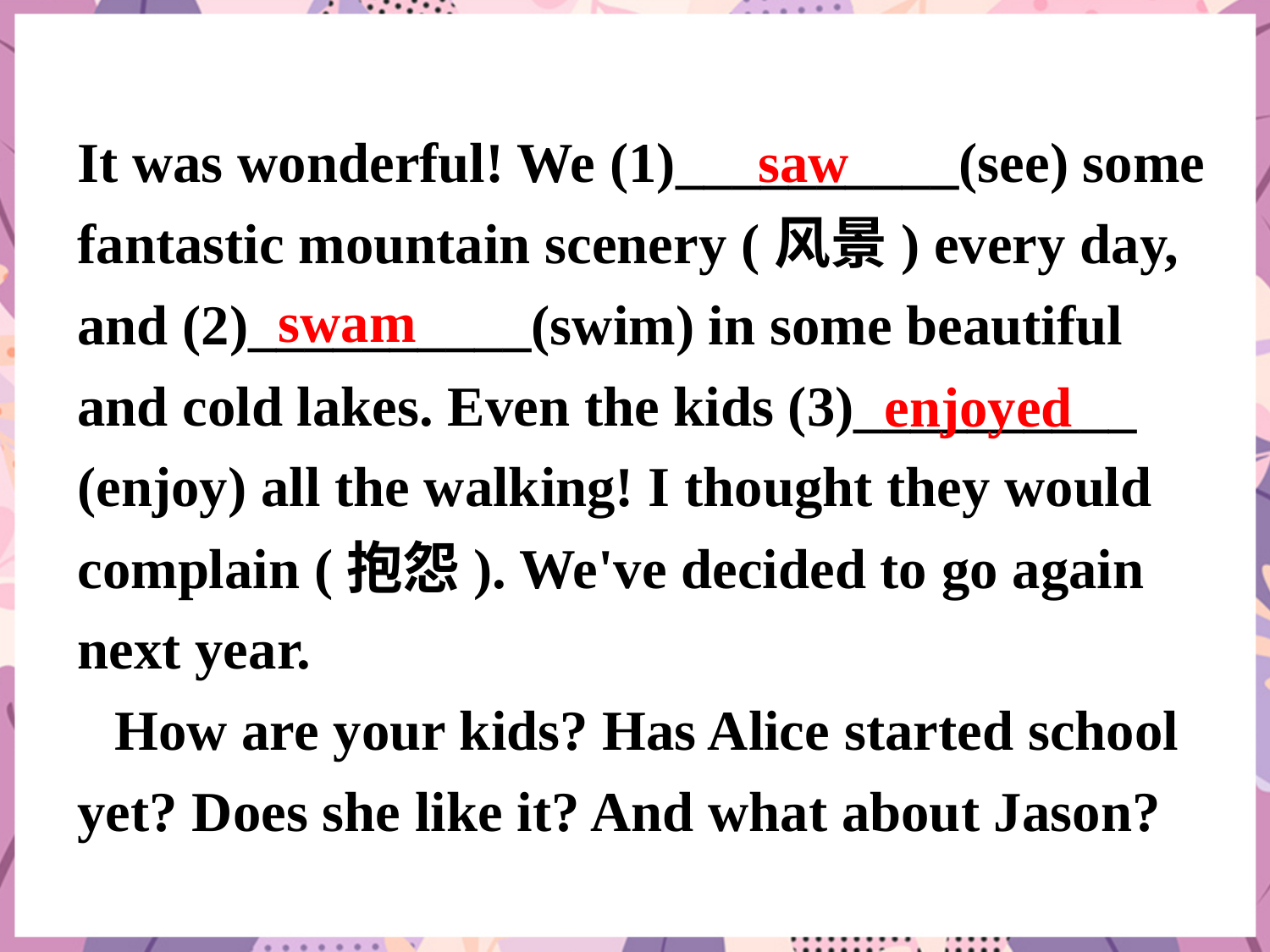

It was wonderful! We (1)__________(see) some fantastic mountain scenery (风景) every day, and (2)__________(swim) in some beautiful and cold lakes. Even the kids (3)__________ (enjoy) all the walking! I thought they would complain (抱怨). We've decided to go again next year.
How are your kids? Has Alice started school yet? Does she like it? And what about Jason?
saw
swam
enjoyed